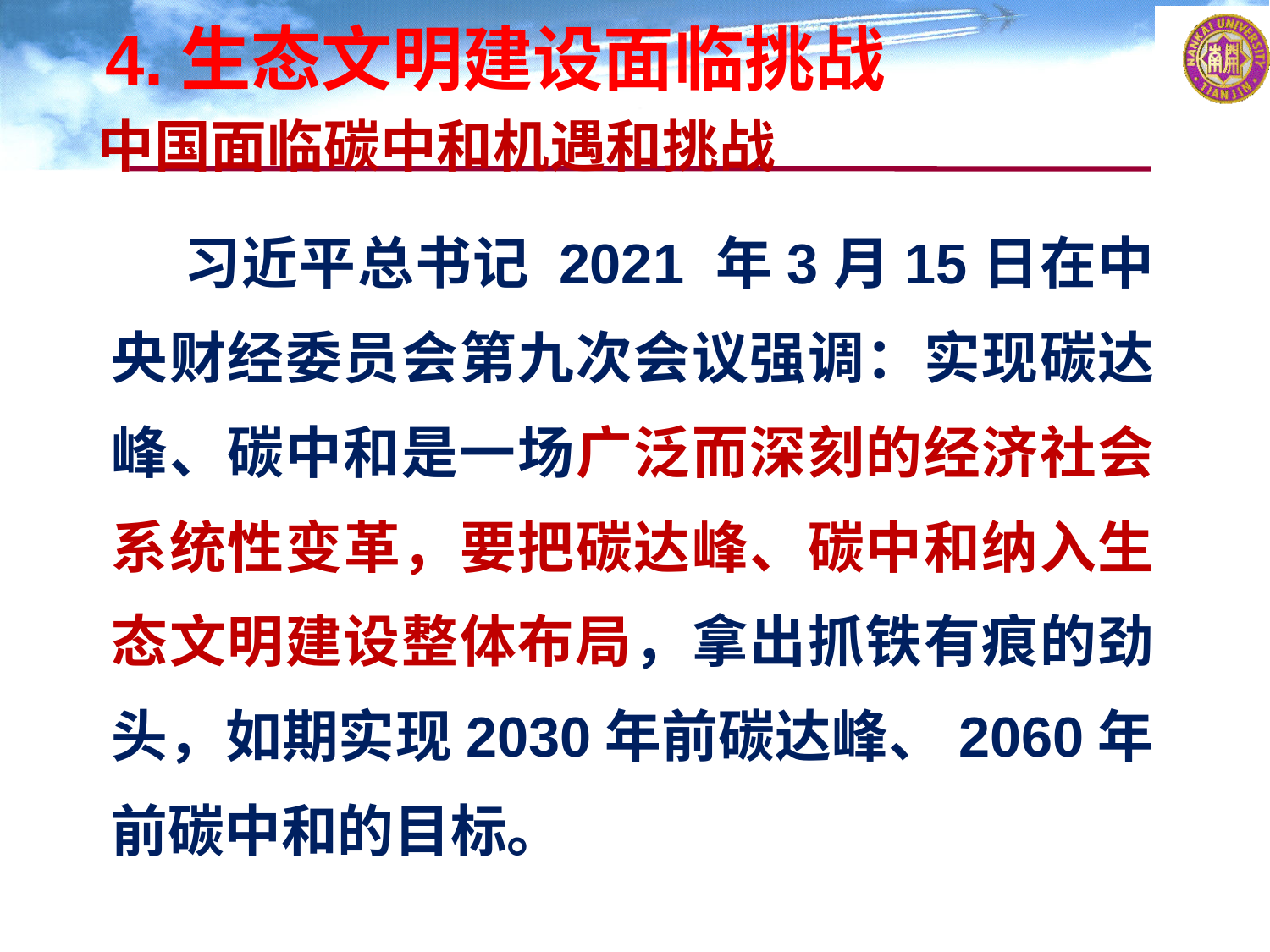

4.生态文明建设面临挑战
中国面临碳中和机遇和挑战
    习近平总书记 2021 年3月15日在中央财经委员会第九次会议强调：实现碳达峰、碳中和是一场广泛而深刻的经济社会系统性变革，要把碳达峰、碳中和纳入生态文明建设整体布局，拿出抓铁有痕的劲头，如期实现2030年前碳达峰、2060年前碳中和的目标。